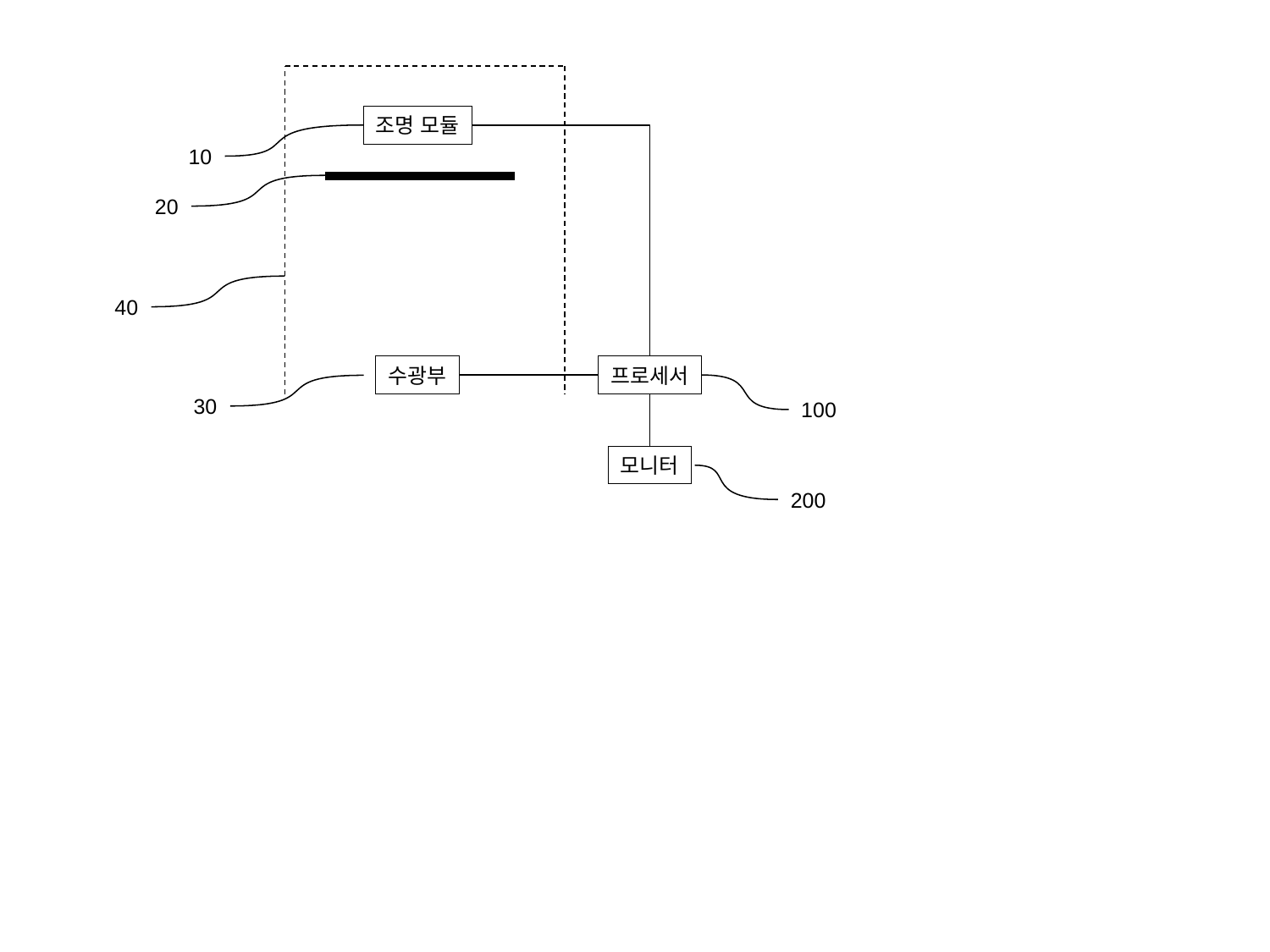

조명 모듈
10
20
40
수광부
프로세서
30
100
모니터
200